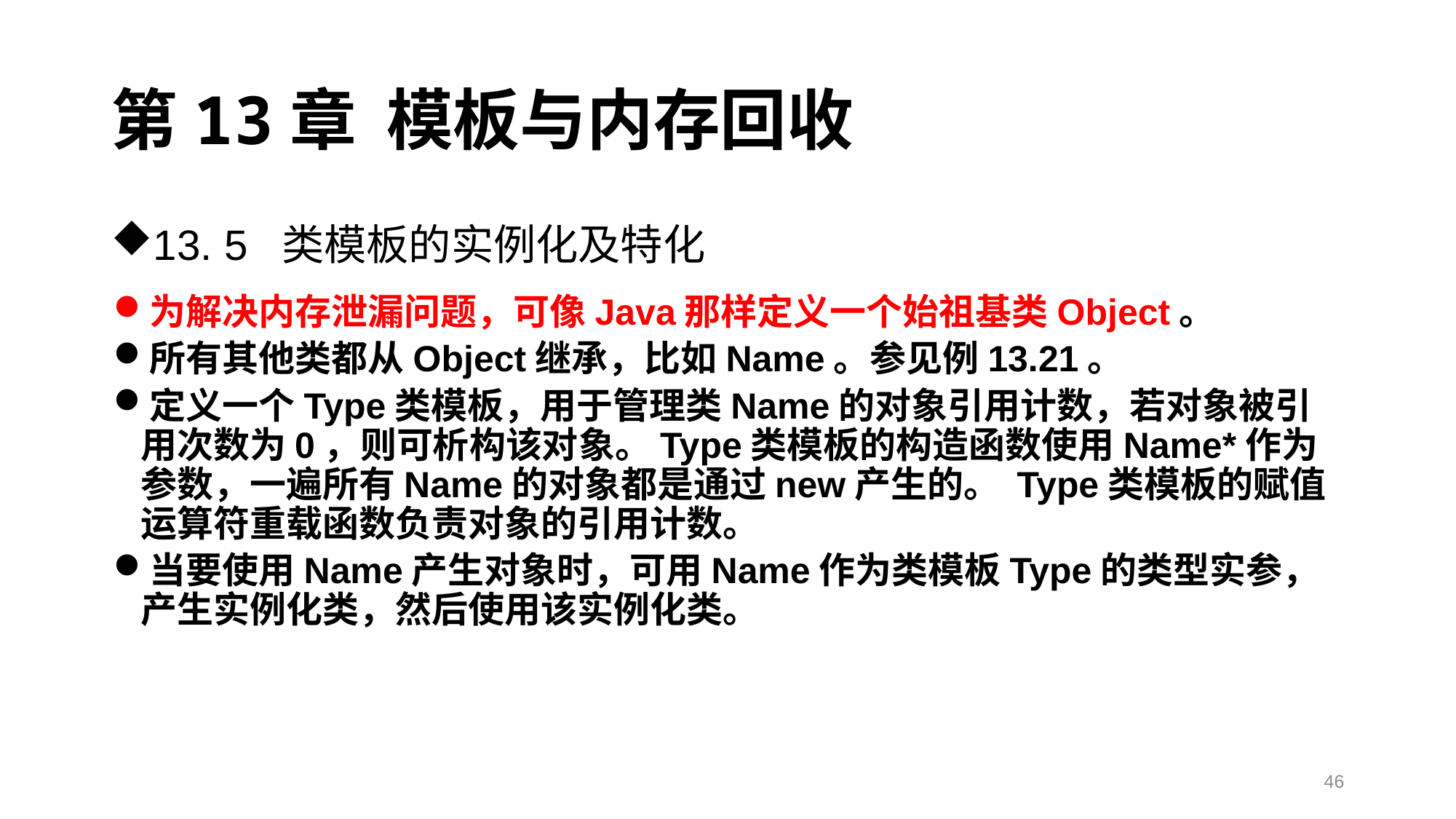

# 第13章  模板与内存回收
13. 5  类模板的实例化及特化
为解决内存泄漏问题，可像Java那样定义一个始祖基类Object。
所有其他类都从Object继承，比如Name。参见例13.21。
定义一个Type类模板，用于管理类Name的对象引用计数，若对象被引用次数为0，则可析构该对象。Type类模板的构造函数使用Name*作为参数，一遍所有Name的对象都是通过new产生的。 Type类模板的赋值运算符重载函数负责对象的引用计数。
当要使用Name产生对象时，可用Name作为类模板Type的类型实参，产生实例化类，然后使用该实例化类。
46